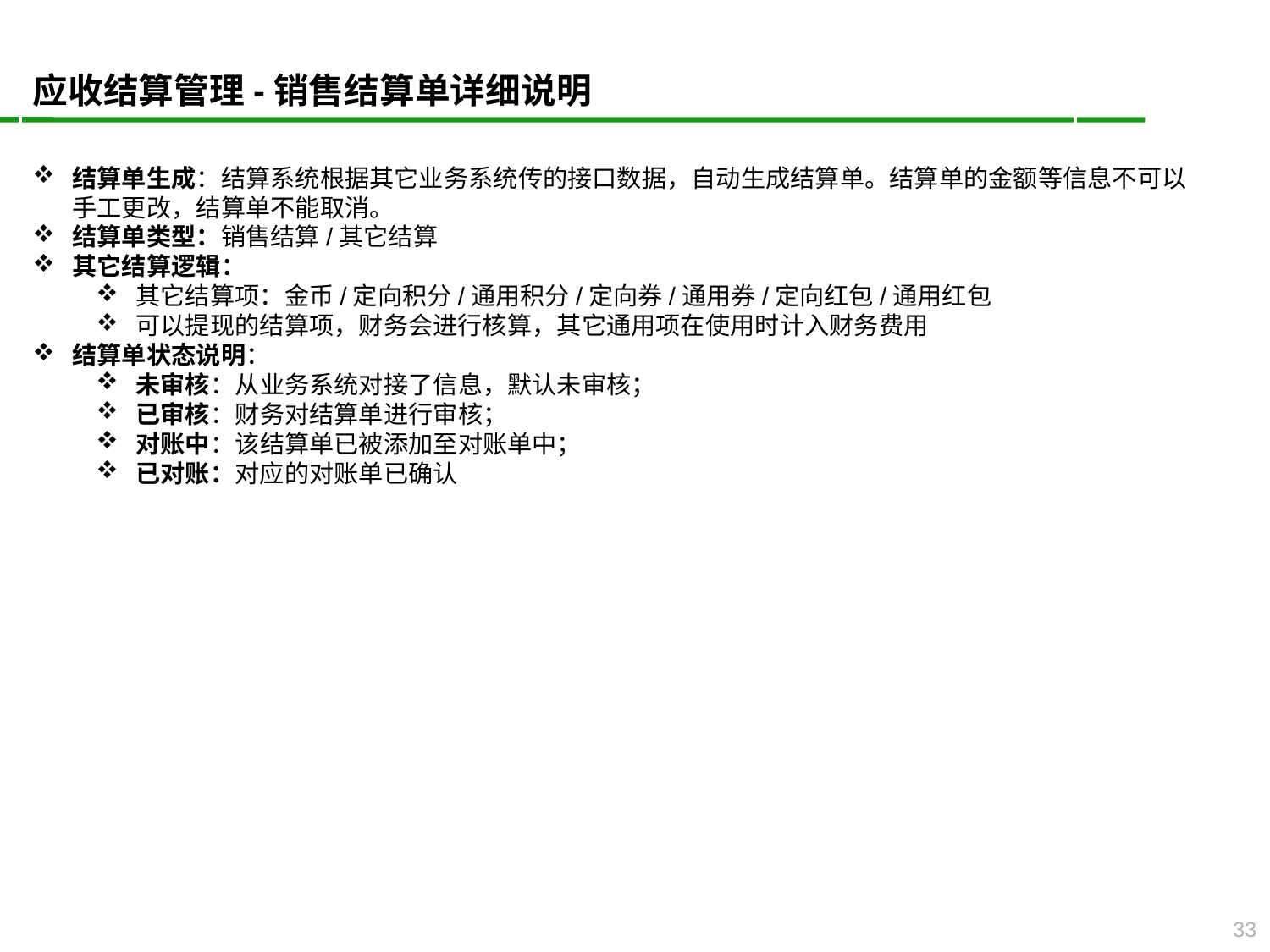

应收结算管理-销售结算单详细说明
结算单生成：结算系统根据其它业务系统传的接口数据，自动生成结算单。结算单的金额等信息不可以手工更改，结算单不能取消。
结算单类型：销售结算/其它结算
其它结算逻辑：
其它结算项：金币/定向积分/通用积分/定向券/通用券/定向红包/通用红包
可以提现的结算项，财务会进行核算，其它通用项在使用时计入财务费用
结算单状态说明：
未审核：从业务系统对接了信息，默认未审核；
已审核：财务对结算单进行审核；
对账中：该结算单已被添加至对账单中；
已对账：对应的对账单已确认

33